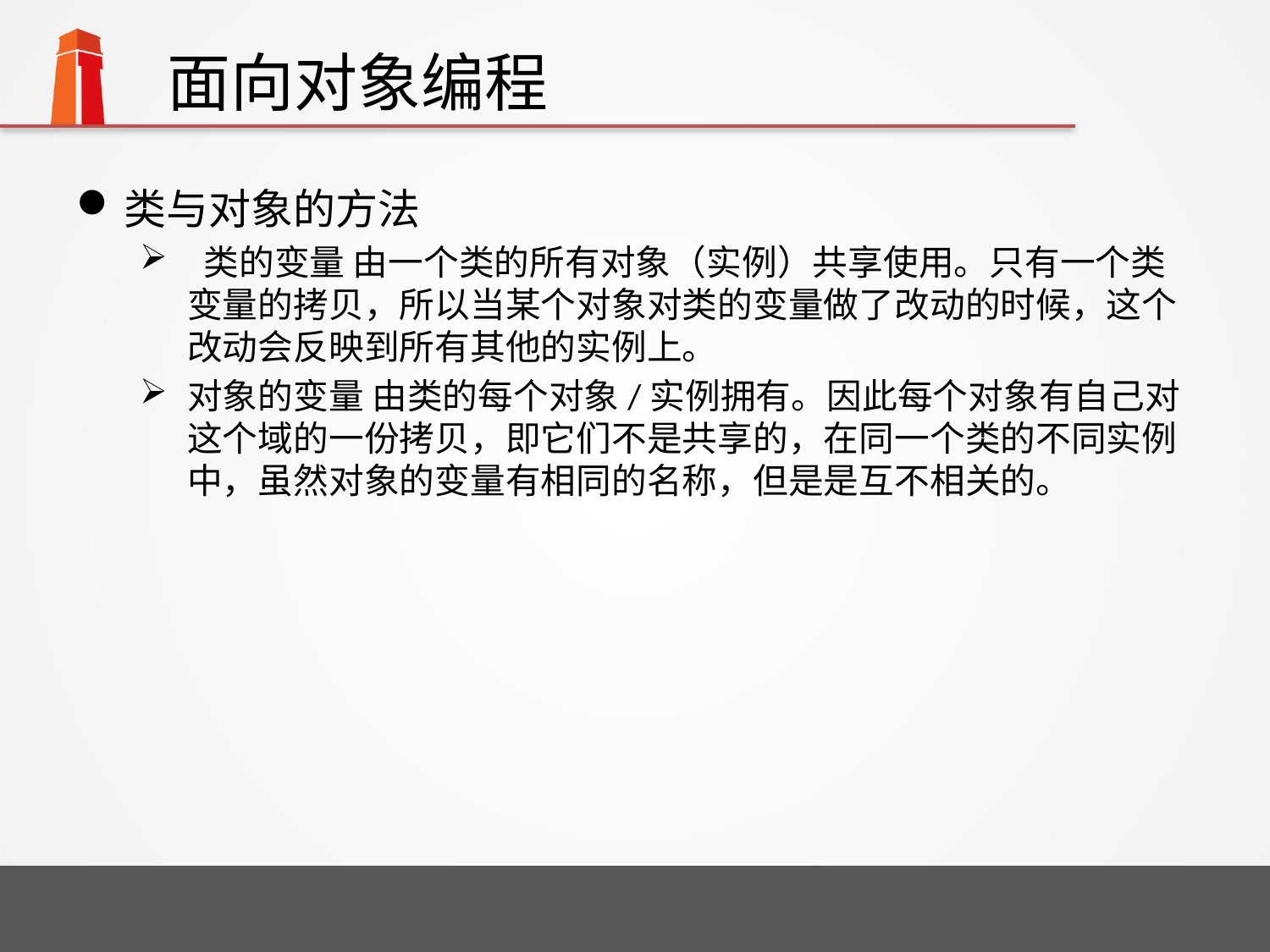

# 面向对象编程
类与对象的方法
 类的变量 由一个类的所有对象（实例）共享使用。只有一个类变量的拷贝，所以当某个对象对类的变量做了改动的时候，这个改动会反映到所有其他的实例上。
对象的变量 由类的每个对象/实例拥有。因此每个对象有自己对这个域的一份拷贝，即它们不是共享的，在同一个类的不同实例中，虽然对象的变量有相同的名称，但是是互不相关的。